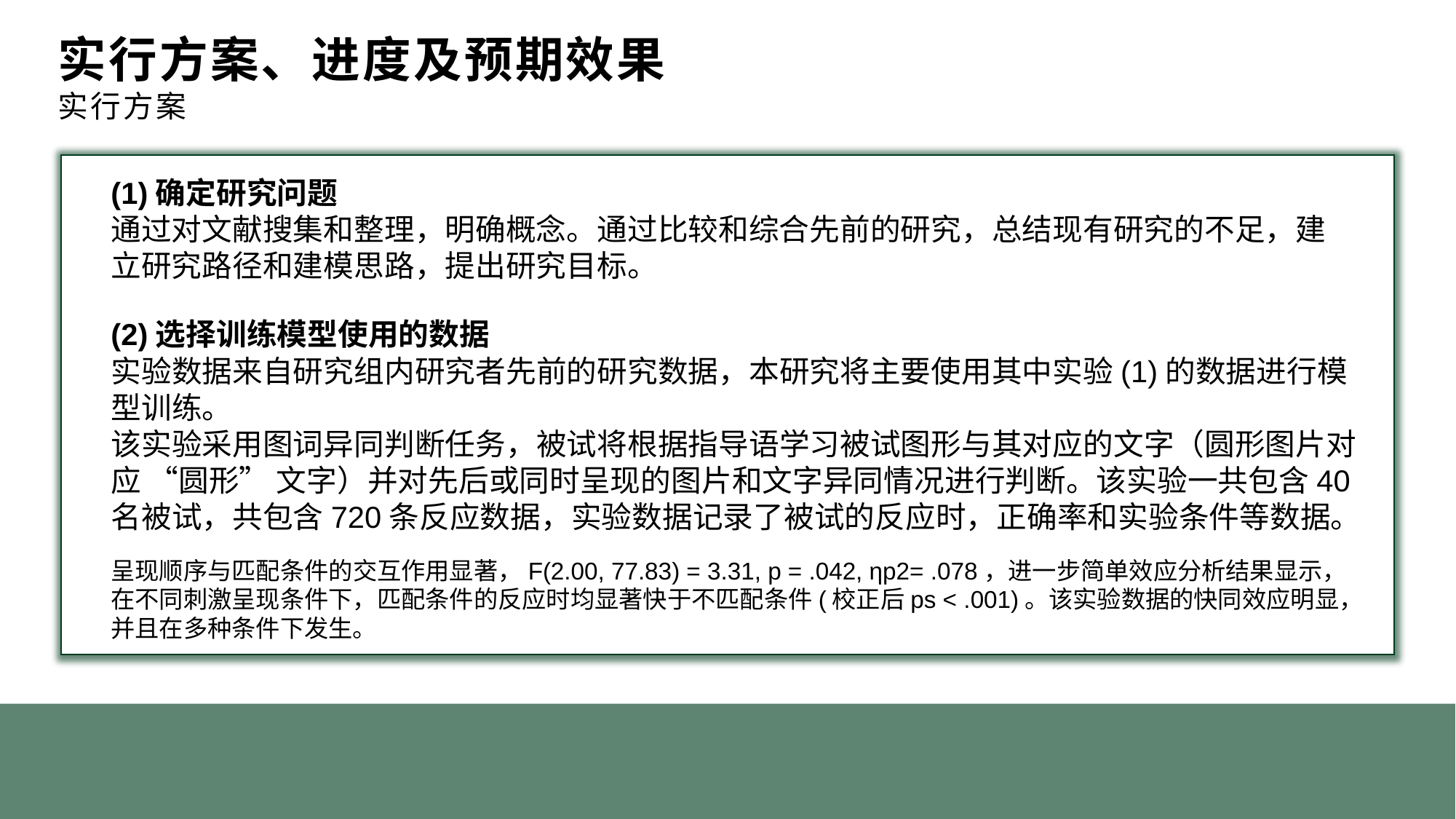

实行方案、进度及预期效果
实行方案

(1)确定研究问题
通过对文献搜集和整理，明确概念。通过比较和综合先前的研究，总结现有研究的不足，建立研究路径和建模思路，提出研究目标。
(2)选择训练模型使用的数据
实验数据来自研究组内研究者先前的研究数据，本研究将主要使用其中实验(1)的数据进行模型训练。
该实验采用图词异同判断任务，被试将根据指导语学习被试图形与其对应的文字（圆形图片对应 “圆形” 文字）并对先后或同时呈现的图片和文字异同情况进行判断。该实验一共包含40名被试，共包含720条反应数据，实验数据记录了被试的反应时，正确率和实验条件等数据。
呈现顺序与匹配条件的交互作用显著，F(2.00, 77.83) = 3.31, p = .042, ηp2= .078，进一步简单效应分析结果显示，在不同刺激呈现条件下，匹配条件的反应时均显著快于不匹配条件(校正后ps < .001)。该实验数据的快同效应明显，并且在多种条件下发生。